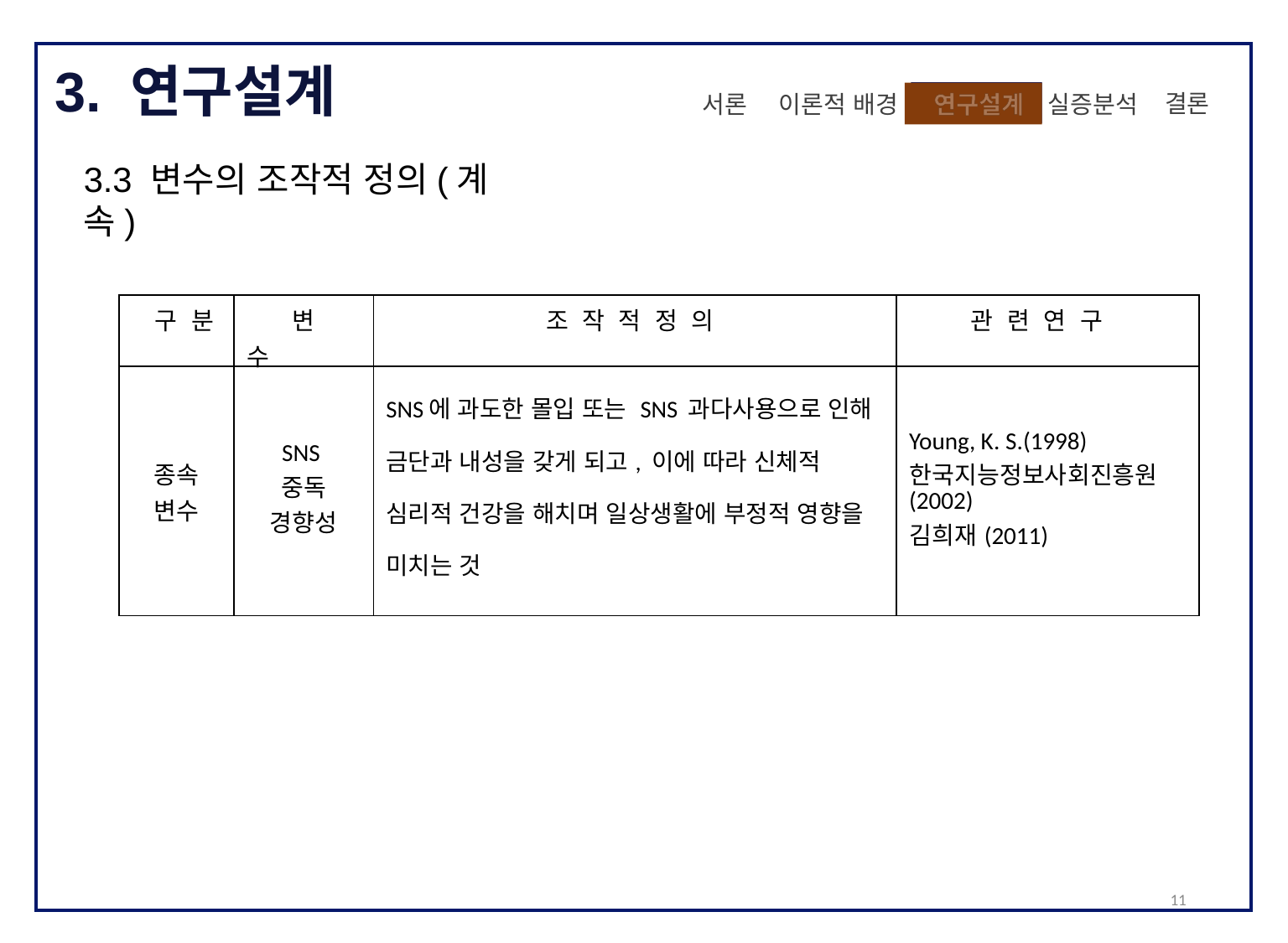

3. 연구설계

 결론
실증분석
이론적 배경
 연구설계
 연구설계
서론
3.3 변수의 조작적 정의(계속)

| 구 분 | 변 수 | 조 작 적 정 의 | 관 련 연 구 |
| --- | --- | --- | --- |
| 종속 변수 | SNS 중독 경향성 | SNS에 과도한 몰입 또는 SNS 과다사용으로 인해 금단과 내성을 갖게 되고, 이에 따라 신체적 심리적 건강을 해치며 일상생활에 부정적 영향을 미치는 것 | Young, K. S.(1998) 한국지능정보사회진흥원(2002) 김희재(2011) |
11